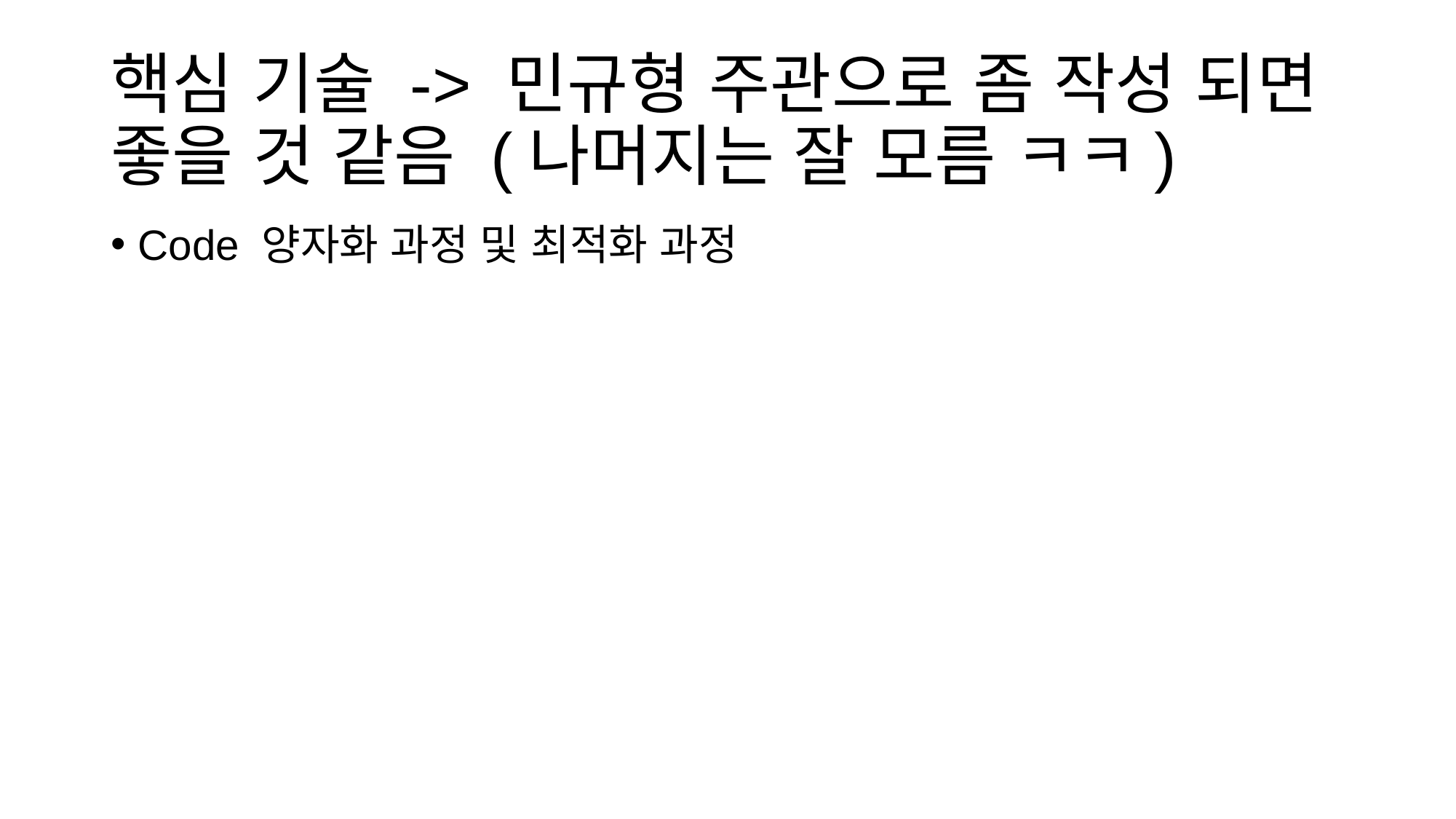

# 핵심 기술 -> 민규형 주관으로 좀 작성 되면 좋을 것 같음 (나머지는 잘 모름 ㅋㅋ)
Code 양자화 과정 및 최적화 과정